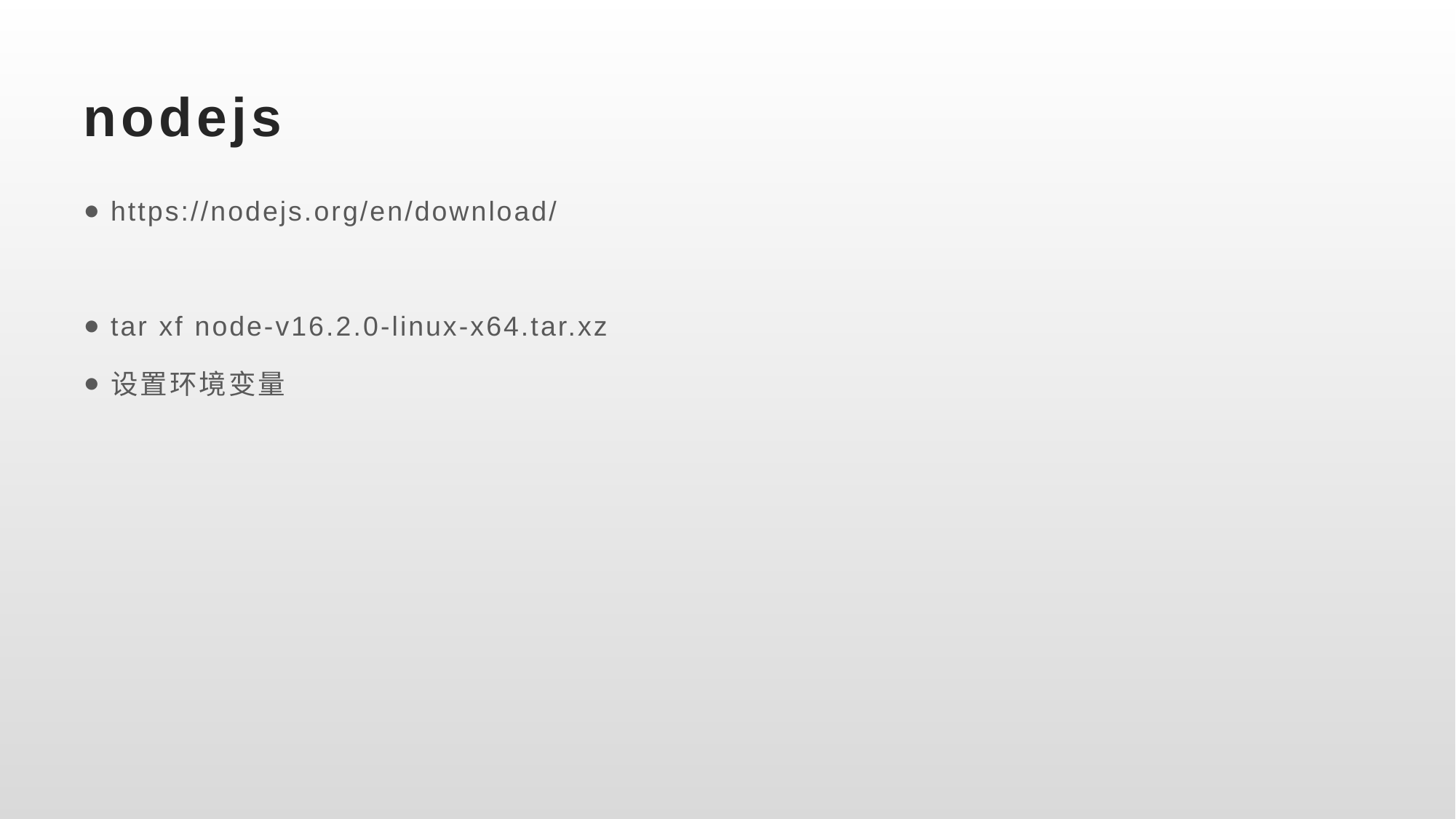

# nodejs
https://nodejs.org/en/download/

tar xf node-v16.2.0-linux-x64.tar.xz
设置环境变量